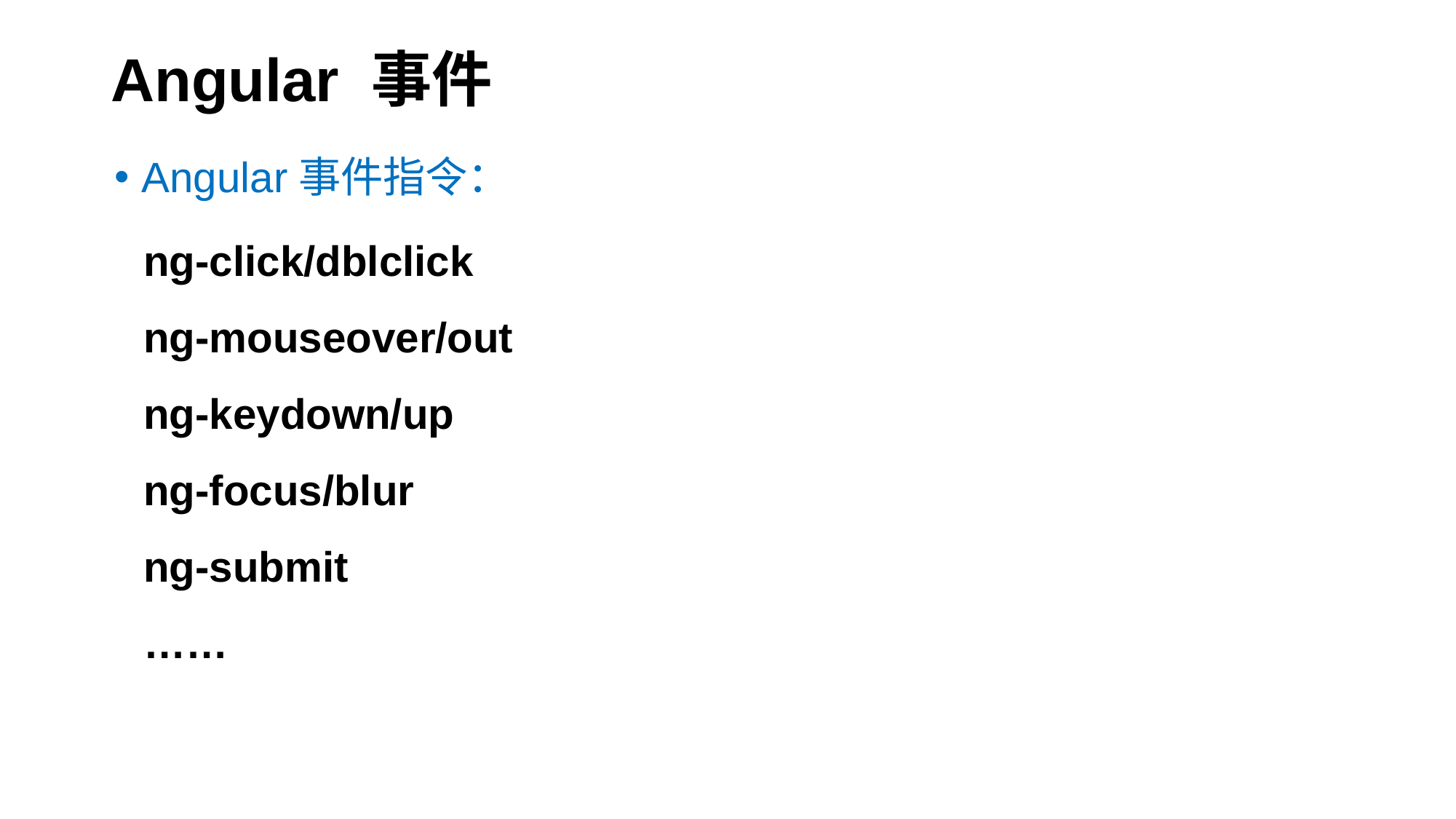

# Angular 事件
Angular事件指令：
ng-click/dblclick
ng-mouseover/out
ng-keydown/up
ng-focus/blur
ng-submit
……